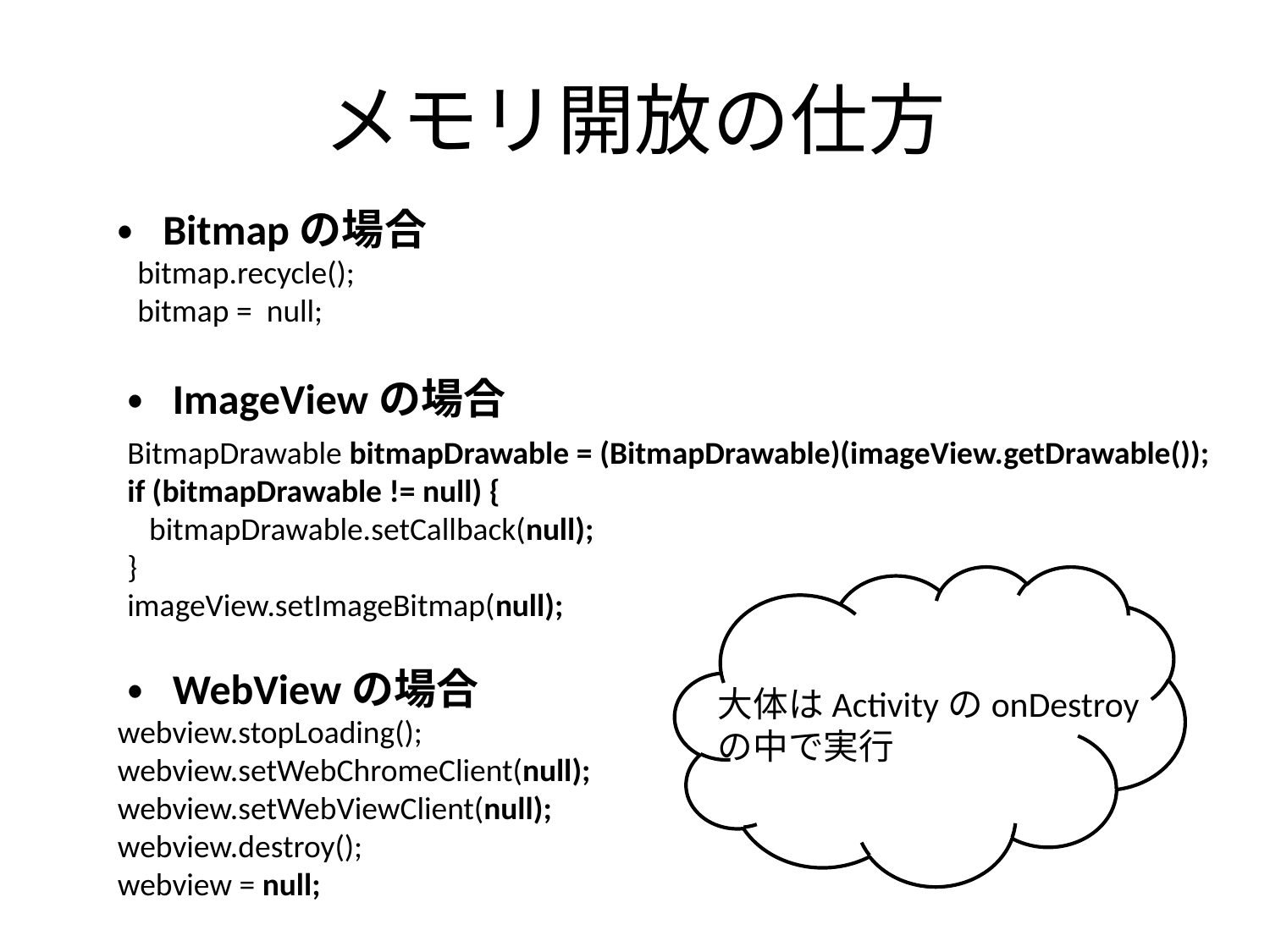

# メモリ開放の仕方
・  Bitmapの場合
bitmap.recycle();
bitmap =  null;
・  ImageViewの場合
BitmapDrawable bitmapDrawable = (BitmapDrawable)(imageView.getDrawable());
if (bitmapDrawable != null) {
   bitmapDrawable.setCallback(null);
}
imageView.setImageBitmap(null);

・  WebViewの場合
大体はActivityのonDestroyの中で実行
webview.stopLoading();
webview.setWebChromeClient(null);
webview.setWebViewClient(null);
webview.destroy();
webview = null;